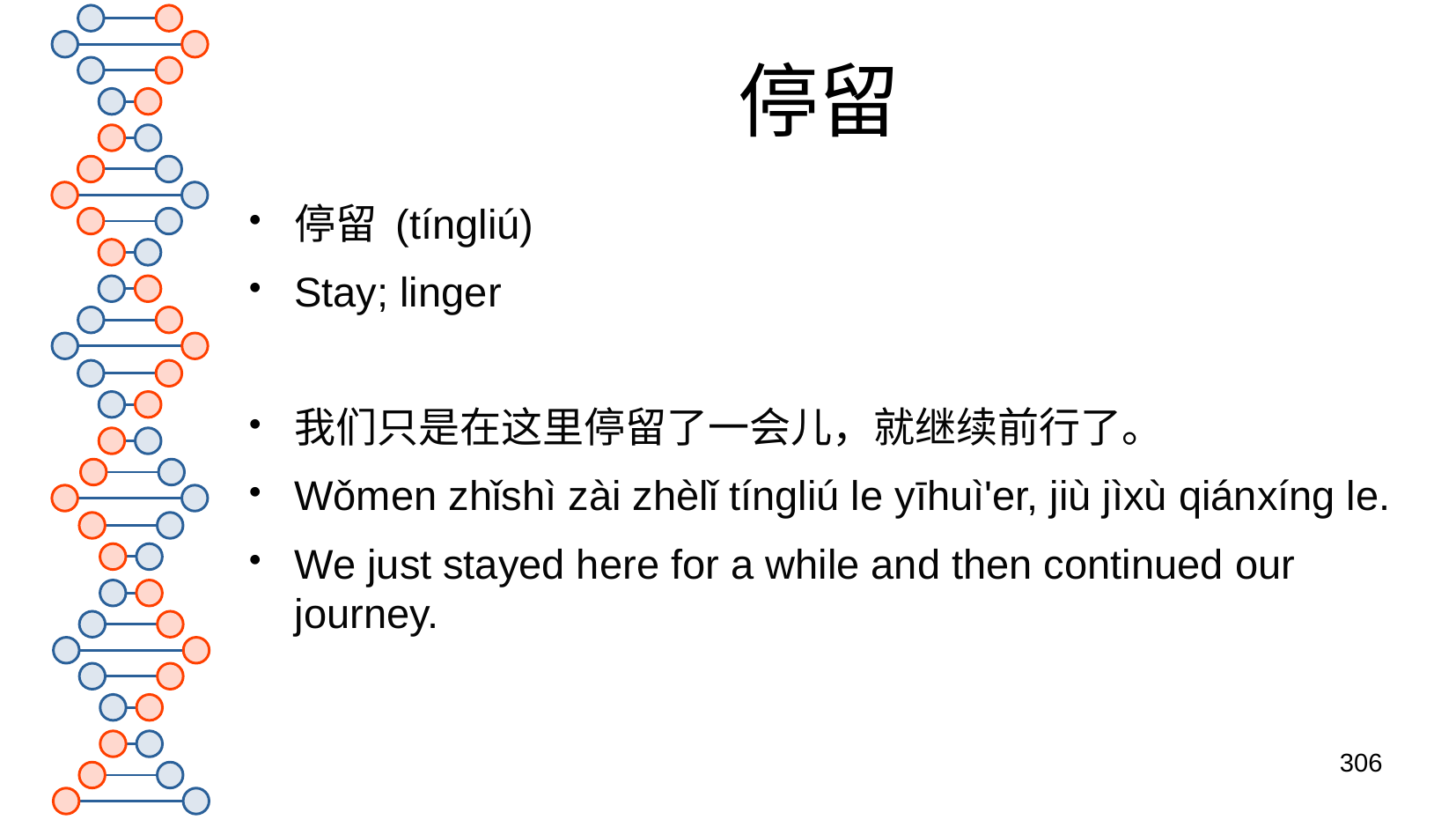

# 停留
停留 (tíngliú)
Stay; linger

我们只是在这里停留了一会儿，就继续前行了。
Wǒmen zhǐshì zài zhèlǐ tíngliú le yīhuì'er, jiù jìxù qiánxíng le.
We just stayed here for a while and then continued our journey.

306